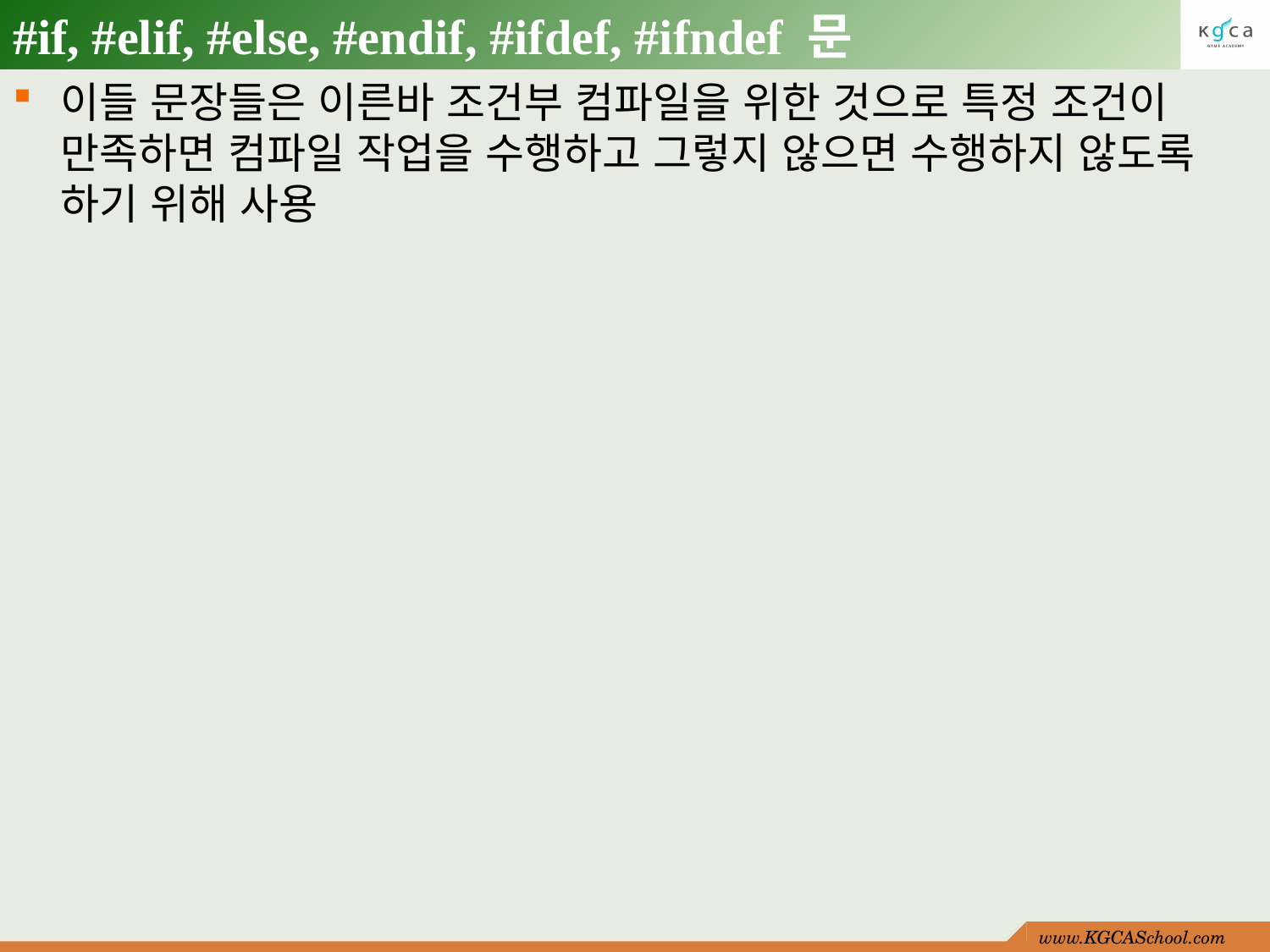

# #if, #elif, #else, #endif, #ifdef, #ifndef 문
이들 문장들은 이른바 조건부 컴파일을 위한 것으로 특정 조건이 만족하면 컴파일 작업을 수행하고 그렇지 않으면 수행하지 않도록 하기 위해 사용